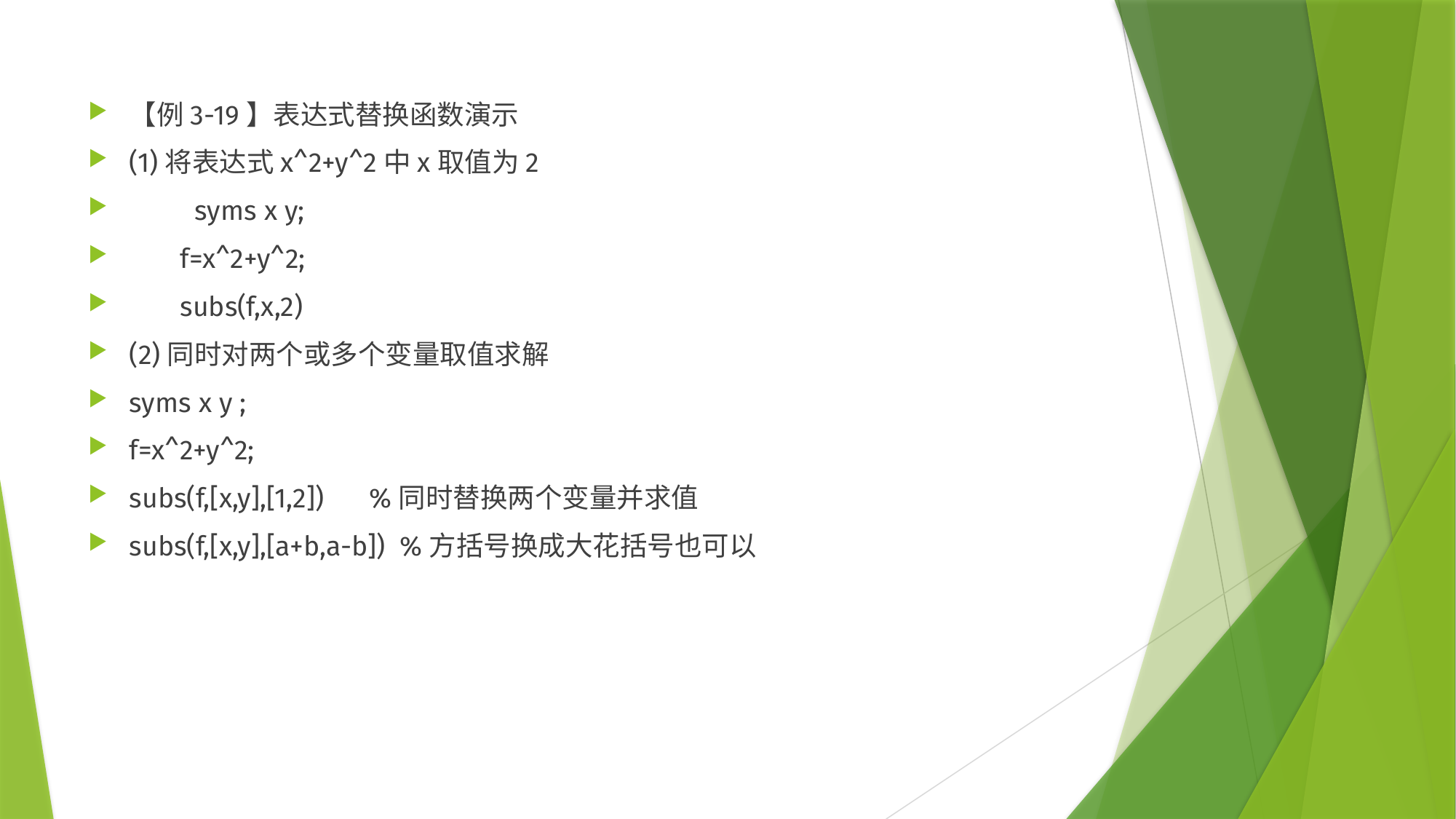

【例3-19】表达式替换函数演示
(1)将表达式x^2+y^2中x取值为2
         syms x y;
       f=x^2+y^2;
       subs(f,x,2)
(2)同时对两个或多个变量取值求解
syms x y ;
f=x^2+y^2;
subs(f,[x,y],[1,2])	   %同时替换两个变量并求值
subs(f,[x,y],[a+b,a-b])  %方括号换成大花括号也可以